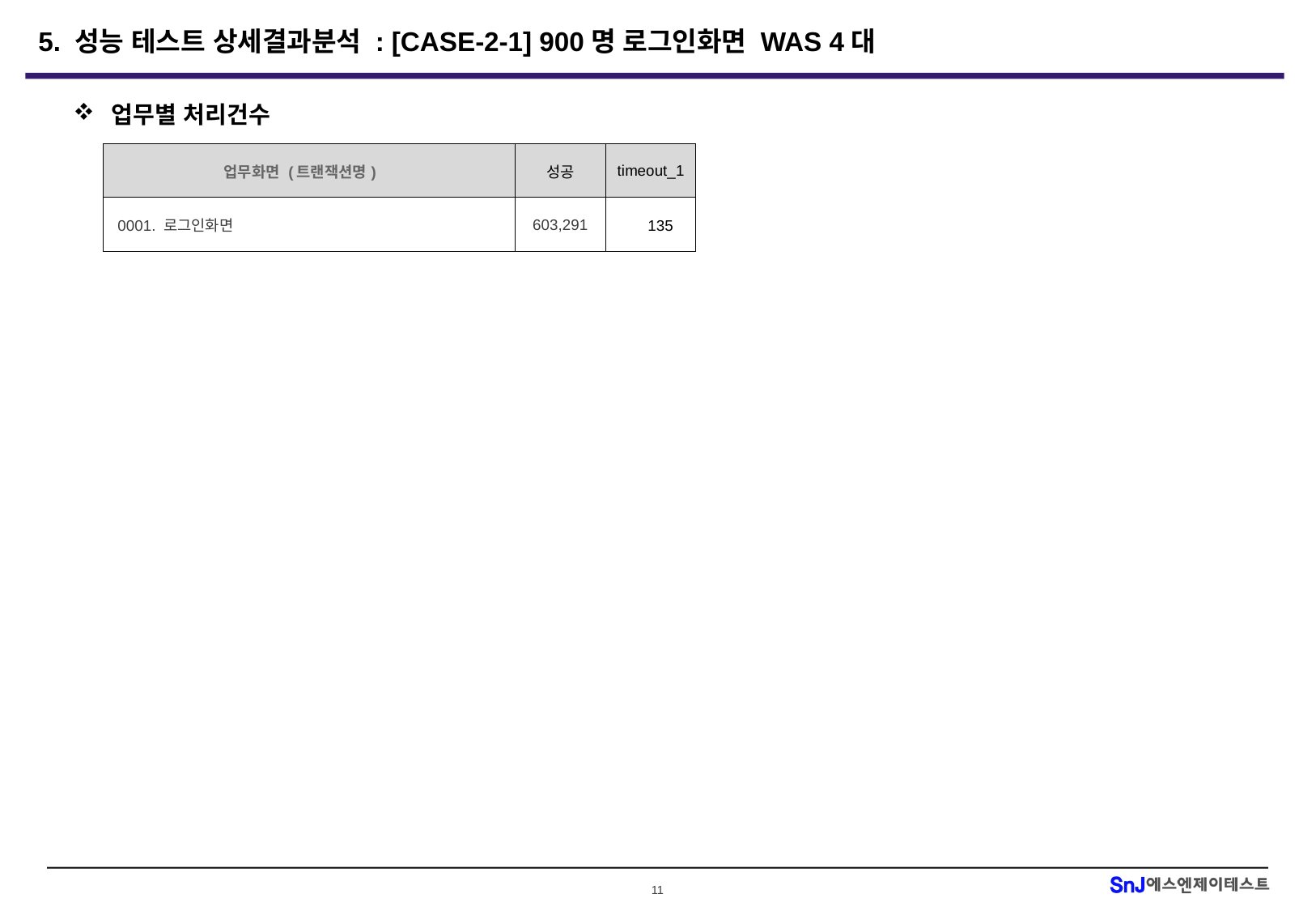

5. 성능 테스트 상세결과분석 : [CASE-2-1] 900명 로그인화면 WAS 4대
업무별 처리건수
| 업무화면 (트랜잭션명) | 성공 | timeout\_1 |
| --- | --- | --- |
| 0001. 로그인화면 | 603,291 | 135 |